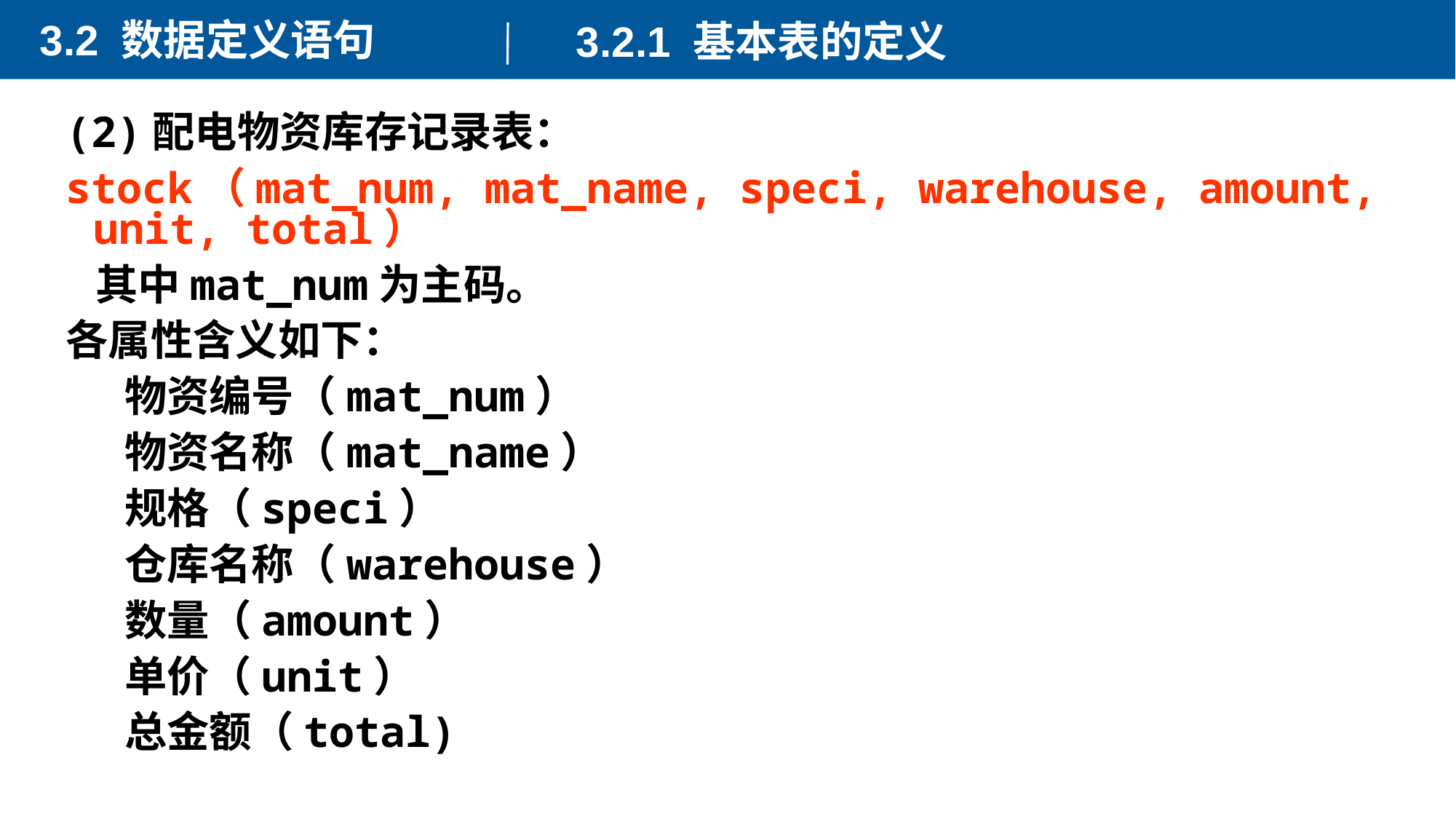

3.2 数据定义语句
3.2.1 基本表的定义
(2)配电物资库存记录表：
stock（mat_num, mat_name, speci, warehouse, amount, unit, total）
  其中mat_num为主码。
各属性含义如下：
     物资编号（mat_num）
     物资名称（mat_name）
     规格（speci）
     仓库名称（warehouse）
     数量（amount）
     单价（unit）
     总金额（total)